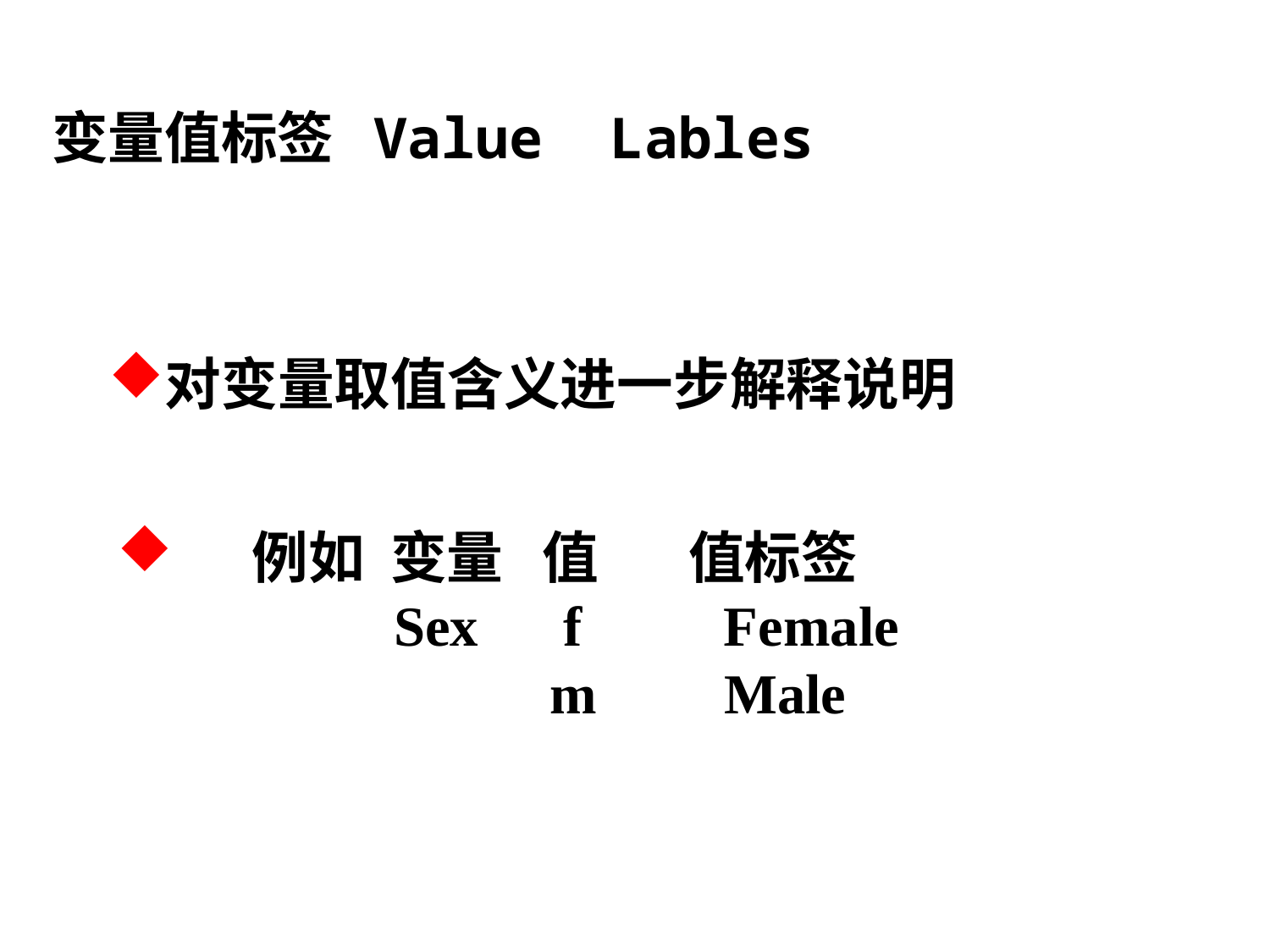

变量值标签  Value  Lables
对变量取值含义进一步解释说明
     例如  变量   值       值标签
               Sex      f          Female
                          m         Male